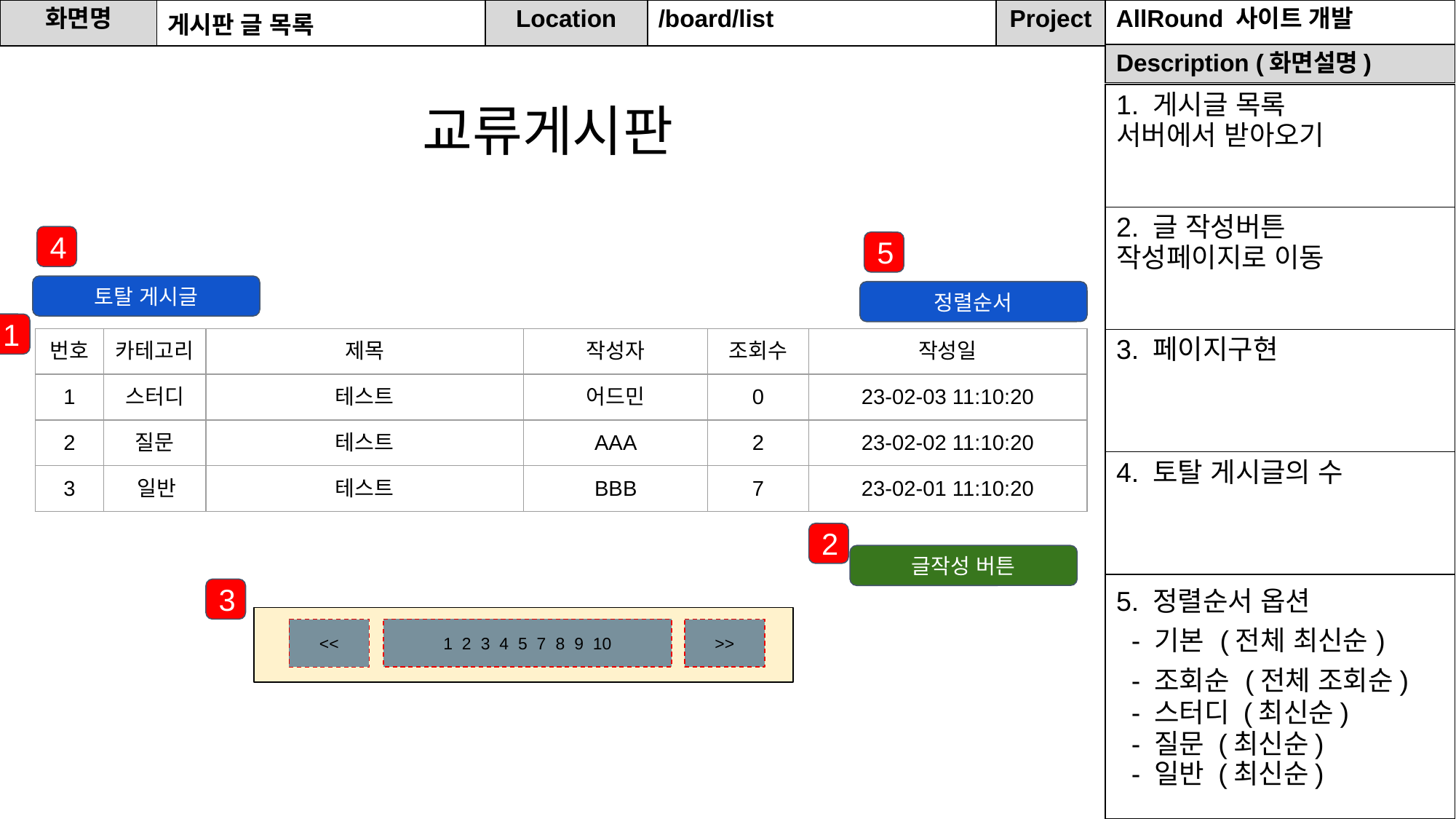

| 화면명 | 게시판 글 목록 | Location | /board/list | Project | AllRound 사이트 개발 |
| --- | --- | --- | --- | --- | --- |
| Description (화면설명) |
| --- |
| 1. 게시글 목록 서버에서 받아오기 |
| --- |
| 2. 글 작성버튼 작성페이지로 이동 |
| 3. 페이지구현 |
| 4. 토탈 게시글의 수 |
| 5. 정렬순서 옵션 - 기본 (전체 최신순) - 조회순 (전체 조회순) - 스터디 (최신순) - 질문 (최신순) - 일반 (최신순) |
|  |
교류게시판
4
5
토탈 게시글
정렬순서
1
| 번호 | 카테고리 | 제목 | 작성자 | 조회수 | 작성일 |
| --- | --- | --- | --- | --- | --- |
| 1 | 스터디 | 테스트 | 어드민 | 0 | 23-02-03 11:10:20 |
| 2 | 질문 | 테스트 | AAA | 2 | 23-02-02 11:10:20 |
| 3 | 일반 | 테스트 | BBB | 7 | 23-02-01 11:10:20 |
2
글작성 버튼
3

1  2  3  4  5  7  8  9  10
>>
<<